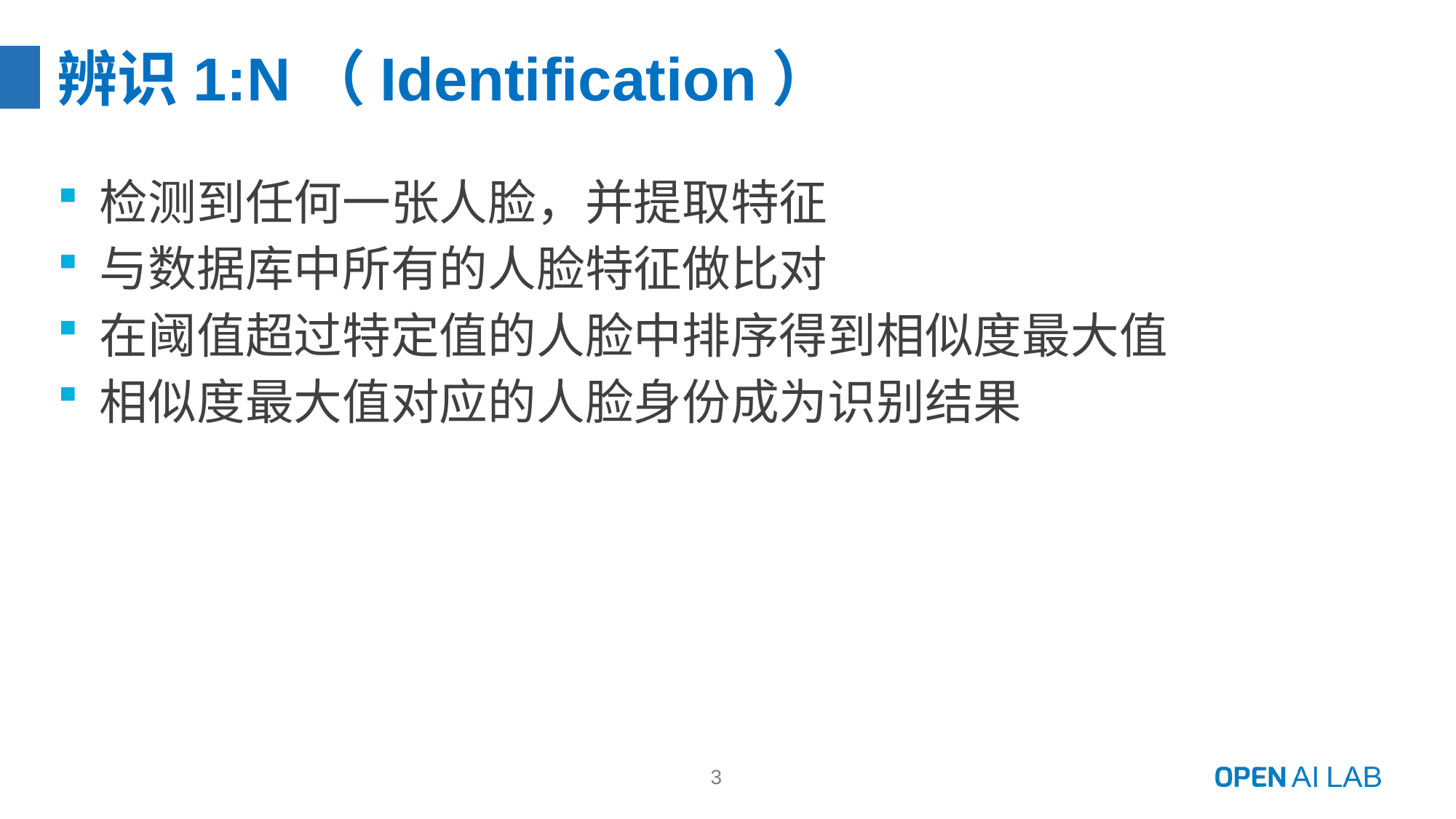

# 辨识1:N（Identification）

检测到任何一张人脸，并提取特征
与数据库中所有的人脸特征做比对
在阈值超过特定值的人脸中排序得到相似度最大值
相似度最大值对应的人脸身份成为识别结果